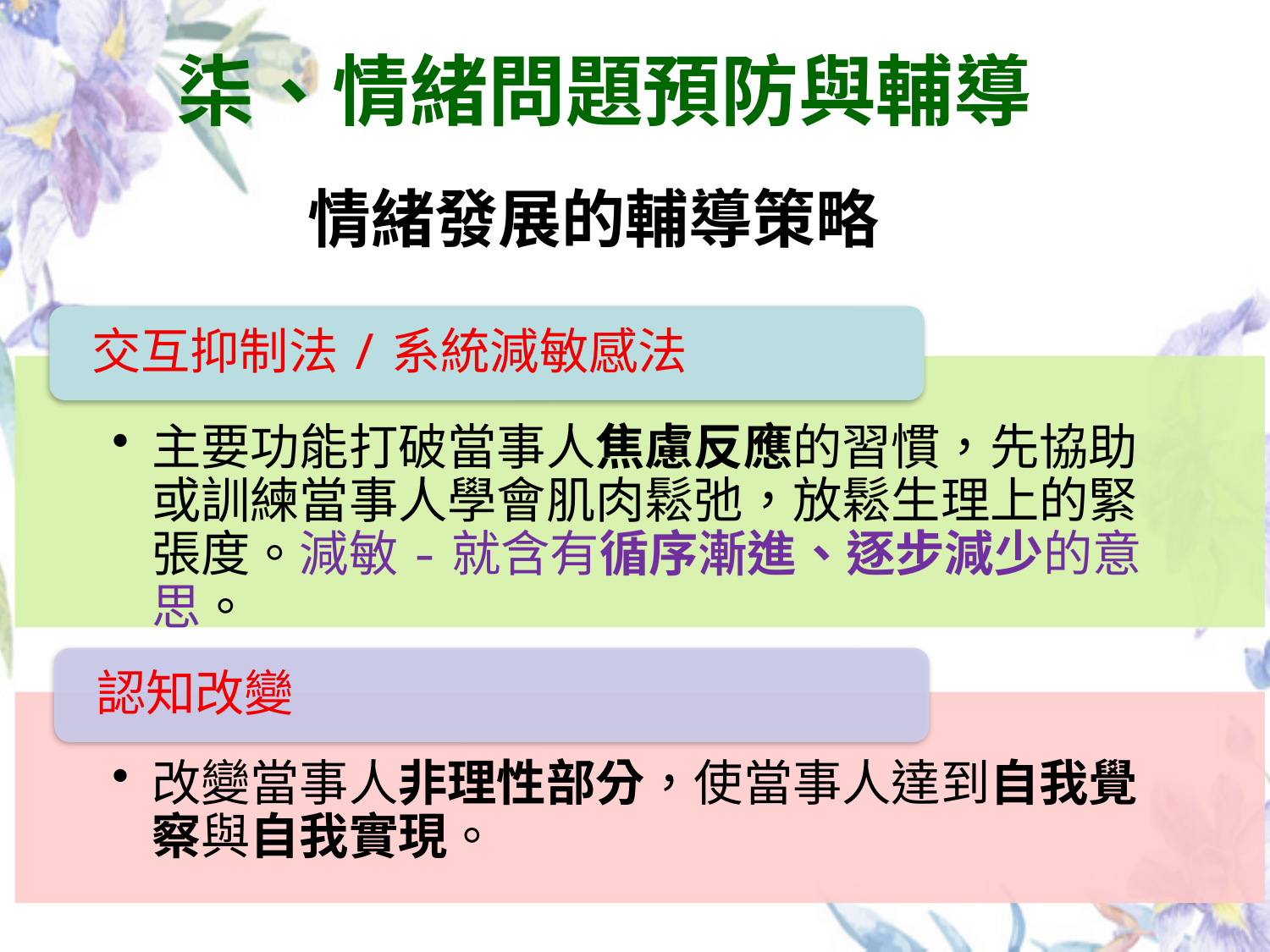

柒、情緒問題預防與輔導
# 情緒發展的輔導策略
主要功能打破當事人焦慮反應的習慣，先協助或訓練當事人學會肌肉鬆弛，放鬆生理上的緊張度。減敏-就含有循序漸進、逐步減少的意思。
交互抑制法/系統減敏感法
改變當事人非理性部分，使當事人達到自我覺察與自我實現。
認知改變